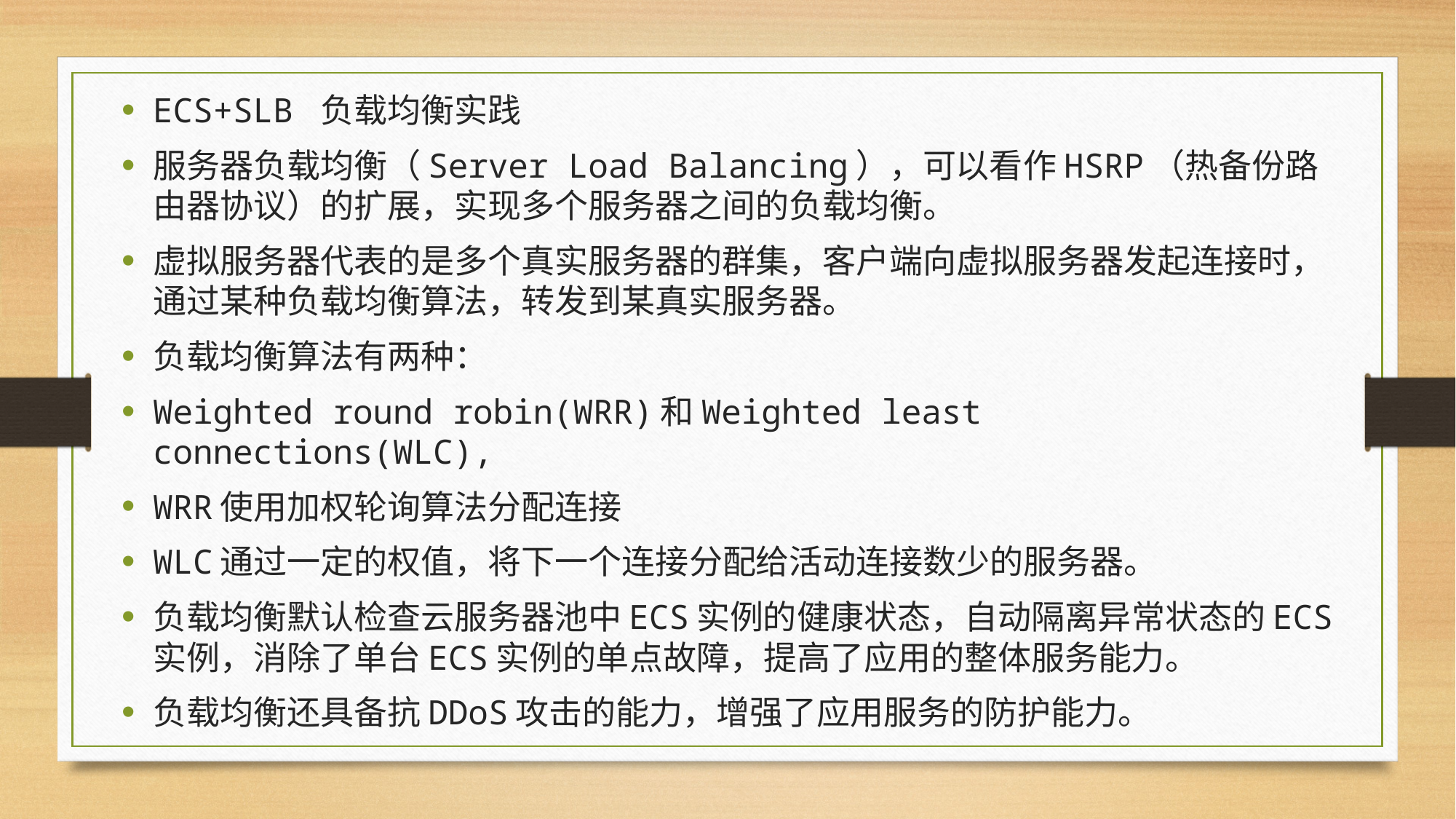

ECS+SLB 负载均衡实践
服务器负载均衡（Server Load Balancing），可以看作HSRP（热备份路由器协议）的扩展，实现多个服务器之间的负载均衡。
虚拟服务器代表的是多个真实服务器的群集，客户端向虚拟服务器发起连接时，通过某种负载均衡算法，转发到某真实服务器。
负载均衡算法有两种：
Weighted round robin(WRR)和Weighted least connections(WLC),
WRR使用加权轮询算法分配连接
WLC通过一定的权值，将下一个连接分配给活动连接数少的服务器。
负载均衡默认检查云服务器池中ECS实例的健康状态，自动隔离异常状态的ECS实例，消除了单台ECS实例的单点故障，提高了应用的整体服务能力。
负载均衡还具备抗DDoS攻击的能力，增强了应用服务的防护能力。